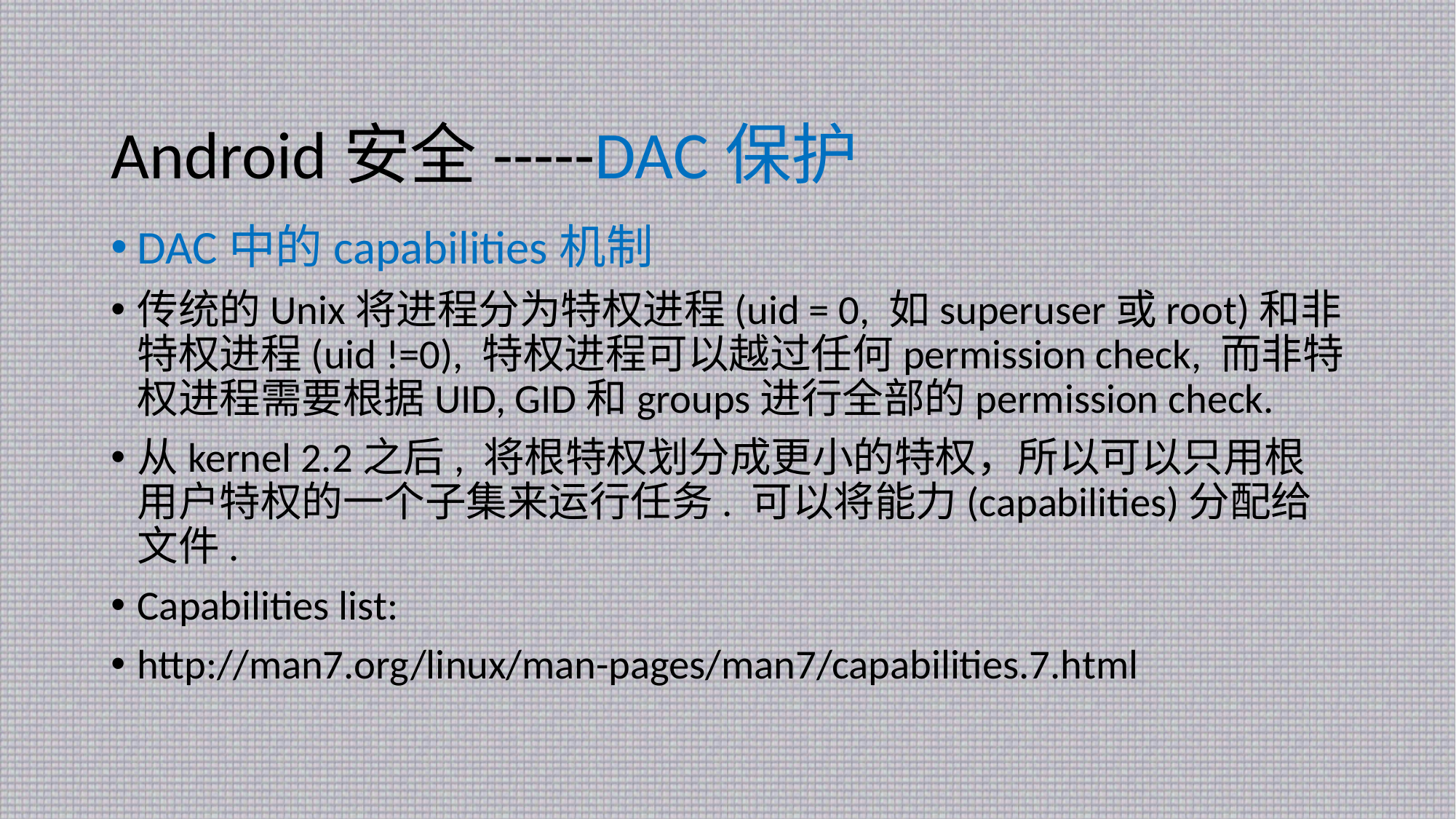

# Android安全-----DAC保护

DAC中的capabilities机制
传统的Unix将进程分为特权进程(uid = 0, 如superuser或root)和非特权进程(uid !=0), 特权进程可以越过任何permission check, 而非特权进程需要根据UID, GID和groups进行全部的permission check.
从kernel 2.2之后, 将根特权划分成更小的特权，所以可以只用根用户特权的一个子集来运行任务. 可以将能力(capabilities)分配给文件.
Capabilities list:
http://man7.org/linux/man-pages/man7/capabilities.7.html